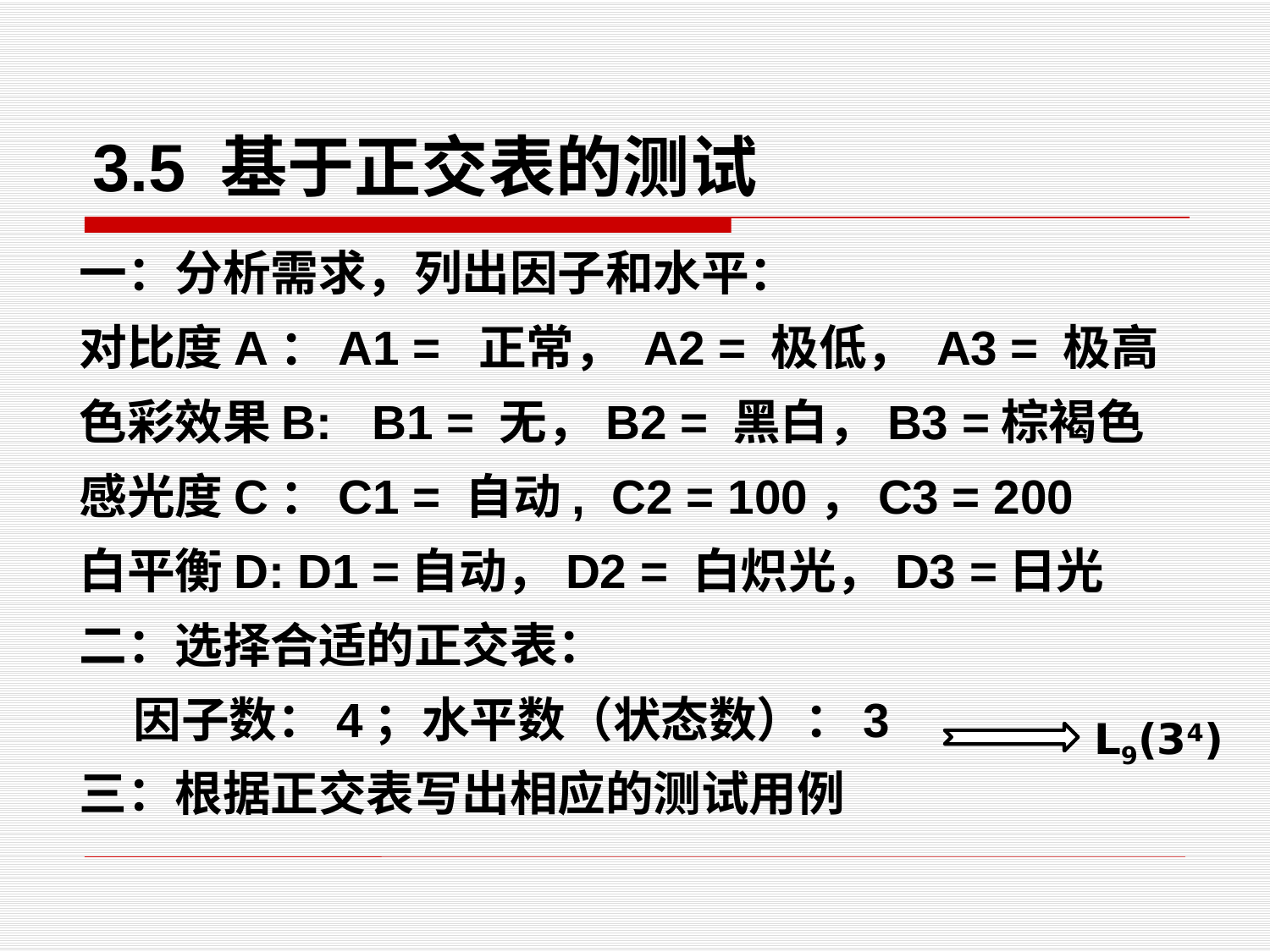

3.5 基于正交表的测试
一：分析需求，列出因子和水平：
对比度A：A1 =  正常， A2 = 极低， A3 = 极高
色彩效果B:   B1 = 无，B2 = 黑白，B3 =棕褐色
感光度C：C1 = 自动,  C2 = 100，C3 = 200
白平衡D: D1 =自动，D2 = 白炽光，D3 =日光
二：选择合适的正交表：
    因子数：4；水平数（状态数）：3
三：根据正交表写出相应的测试用例
L9(34)

13